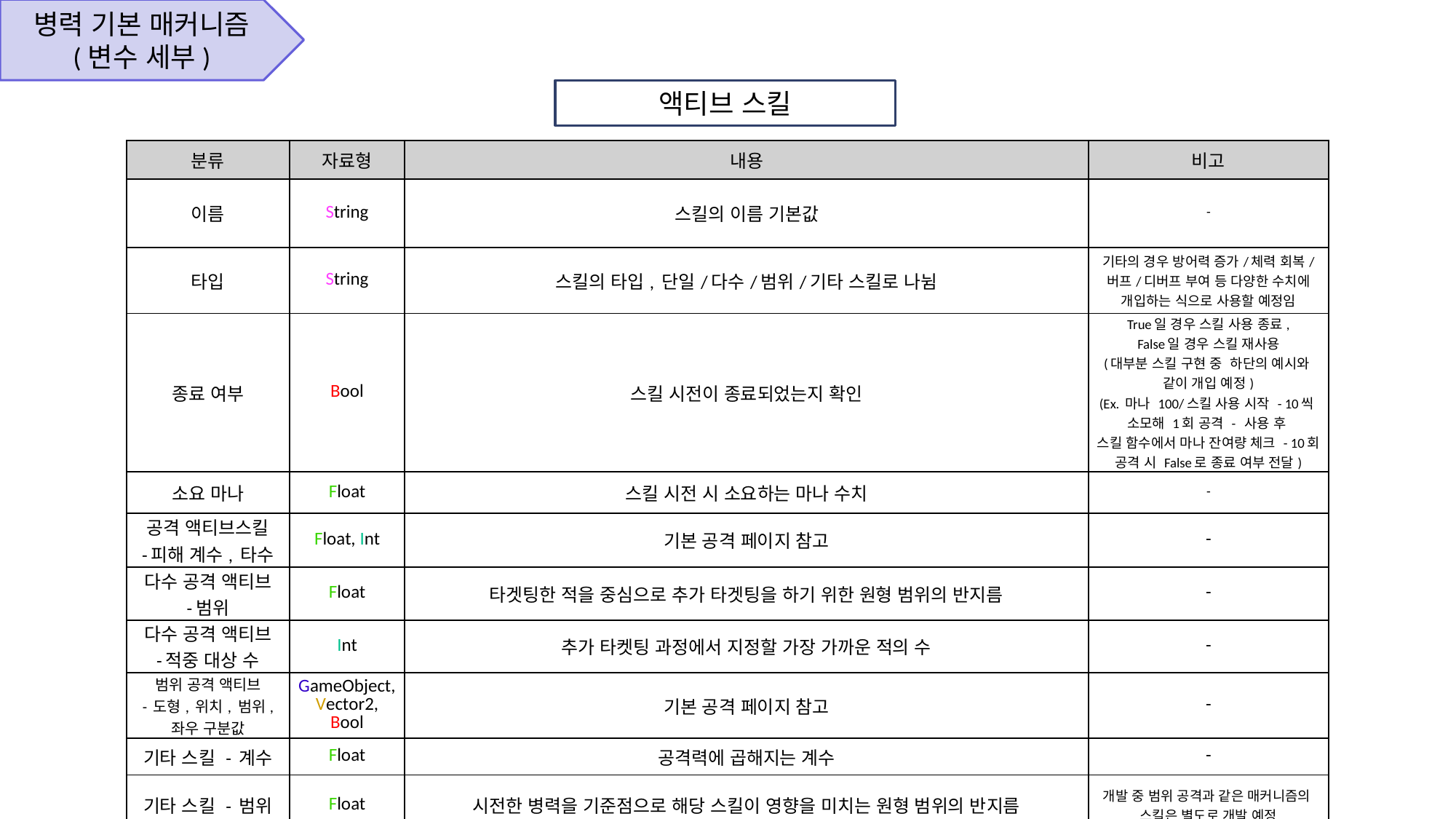

병력 기본 매커니즘
(변수 세부)
액티브 스킬
| 분류 | 자료형 | 내용 | 비고 |
| --- | --- | --- | --- |
| 이름 | String | 스킬의 이름 기본값 | - |
| 타입 | String | 스킬의 타입, 단일/다수/범위/기타 스킬로 나뉨 | 기타의 경우 방어력 증가/체력 회복/ 버프/디버프 부여 등 다양한 수치에 개입하는 식으로 사용할 예정임 |
| 종료 여부 | Bool | 스킬 시전이 종료되었는지 확인 | True일 경우 스킬 사용 종료, False일 경우 스킬 재사용 (대부분 스킬 구현 중 하단의 예시와 같이 개입 예정) (Ex. 마나 100/스킬 사용 시작 - 10씩 소모해 1회 공격 - 사용 후 스킬 함수에서 마나 잔여량 체크 - 10회 공격 시 False로 종료 여부 전달) |
| 소요 마나 | Float | 스킬 시전 시 소요하는 마나 수치 | - |
| 공격 액티브스킬 -피해 계수, 타수 | Float, Int | 기본 공격 페이지 참고 | - |
| 다수 공격 액티브 -범위 | Float | 타겟팅한 적을 중심으로 추가 타겟팅을 하기 위한 원형 범위의 반지름 | - |
| 다수 공격 액티브 -적중 대상 수 | Int | 추가 타켓팅 과정에서 지정할 가장 가까운 적의 수 | - |
| 범위 공격 액티브 - 도형, 위치, 범위, 좌우 구분값 | GameObject, Vector2, Bool | 기본 공격 페이지 참고 | - |
| 기타 스킬 - 계수 | Float | 공격력에 곱해지는 계수 | - |
| 기타 스킬 - 범위 | Float | 시전한 병력을 기준점으로 해당 스킬이 영향을 미치는 원형 범위의 반지름 | 개발 중 범위 공격과 같은 매커니즘의 스킬은 별도로 개발 예정 |